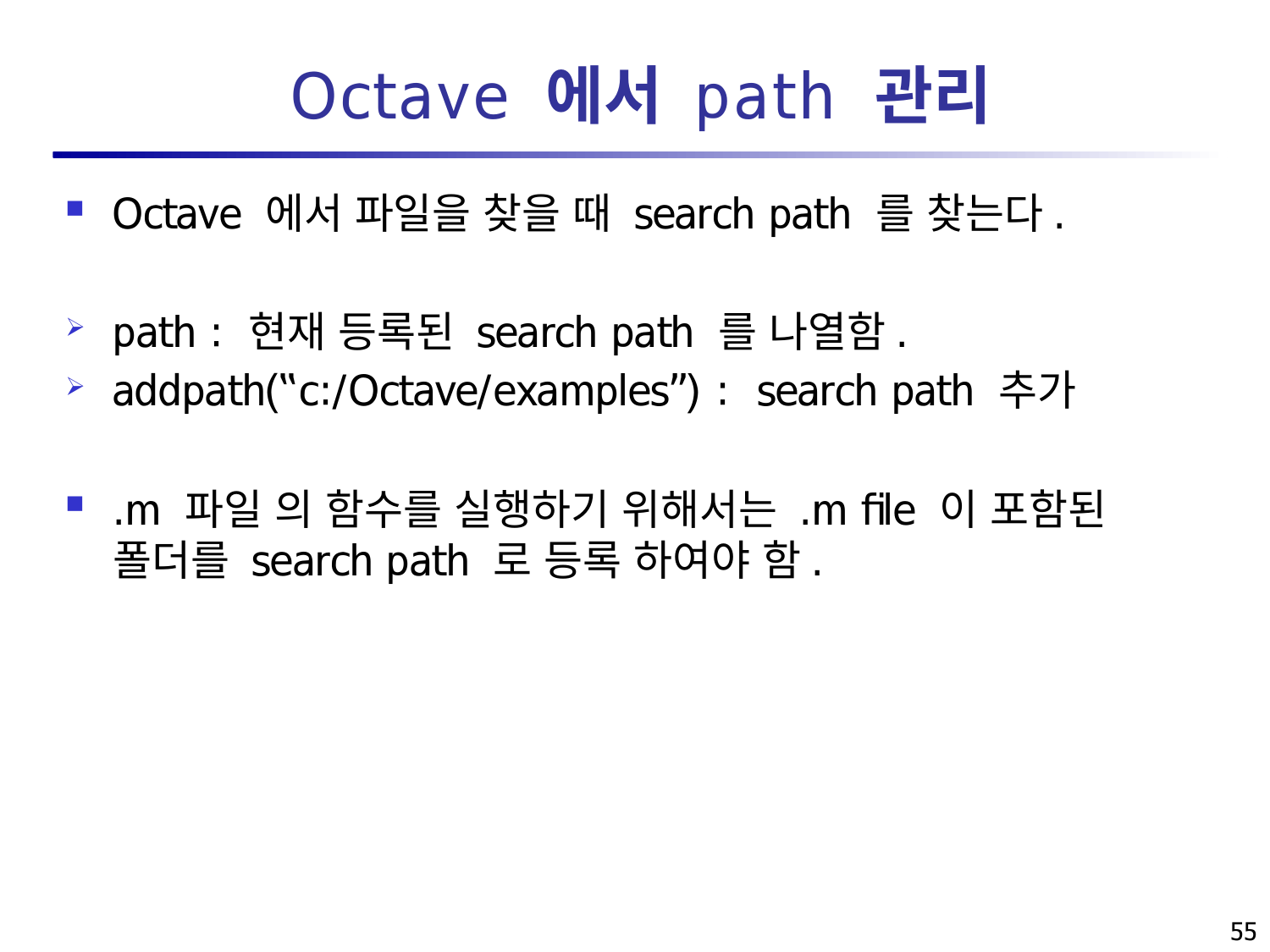

# Octave 에서 path 관리
Octave 에서 파일을 찾을 때 search path 를 찾는다.

path : 현재 등록된 search path 를 나열함.
addpath(“c:/Octave/examples”) :  search path 추가

.m 파일 의 함수를 실행하기 위해서는 .m file 이 포함된 폴더를 search path 로 등록 하여야 함.
55